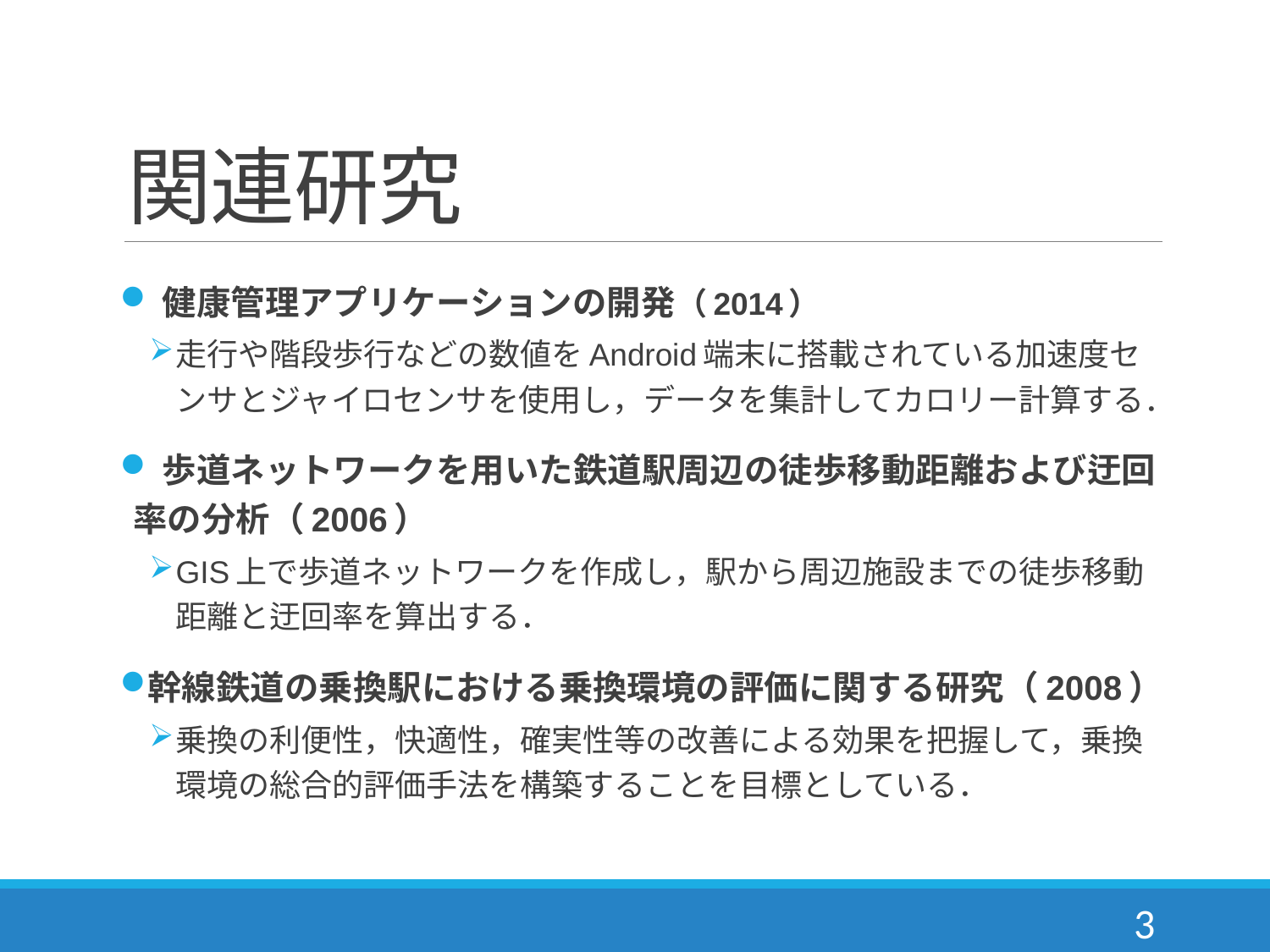

# 関連研究
 健康管理アプリケーションの開発（2014）
走行や階段歩行などの数値をAndroid端末に搭載されている加速度センサとジャイロセンサを使用し，データを集計してカロリー計算する．
 歩道ネットワークを用いた鉄道駅周辺の徒歩移動距離および迂回率の分析（2006）
GIS上で歩道ネットワークを作成し，駅から周辺施設までの徒歩移動距離と迂回率を算出する．
幹線鉄道の乗換駅における乗換環境の評価に関する研究（2008）
乗換の利便性，快適性，確実性等の改善による効果を把握して，乗換環境の総合的評価手法を構築することを目標としている．
3